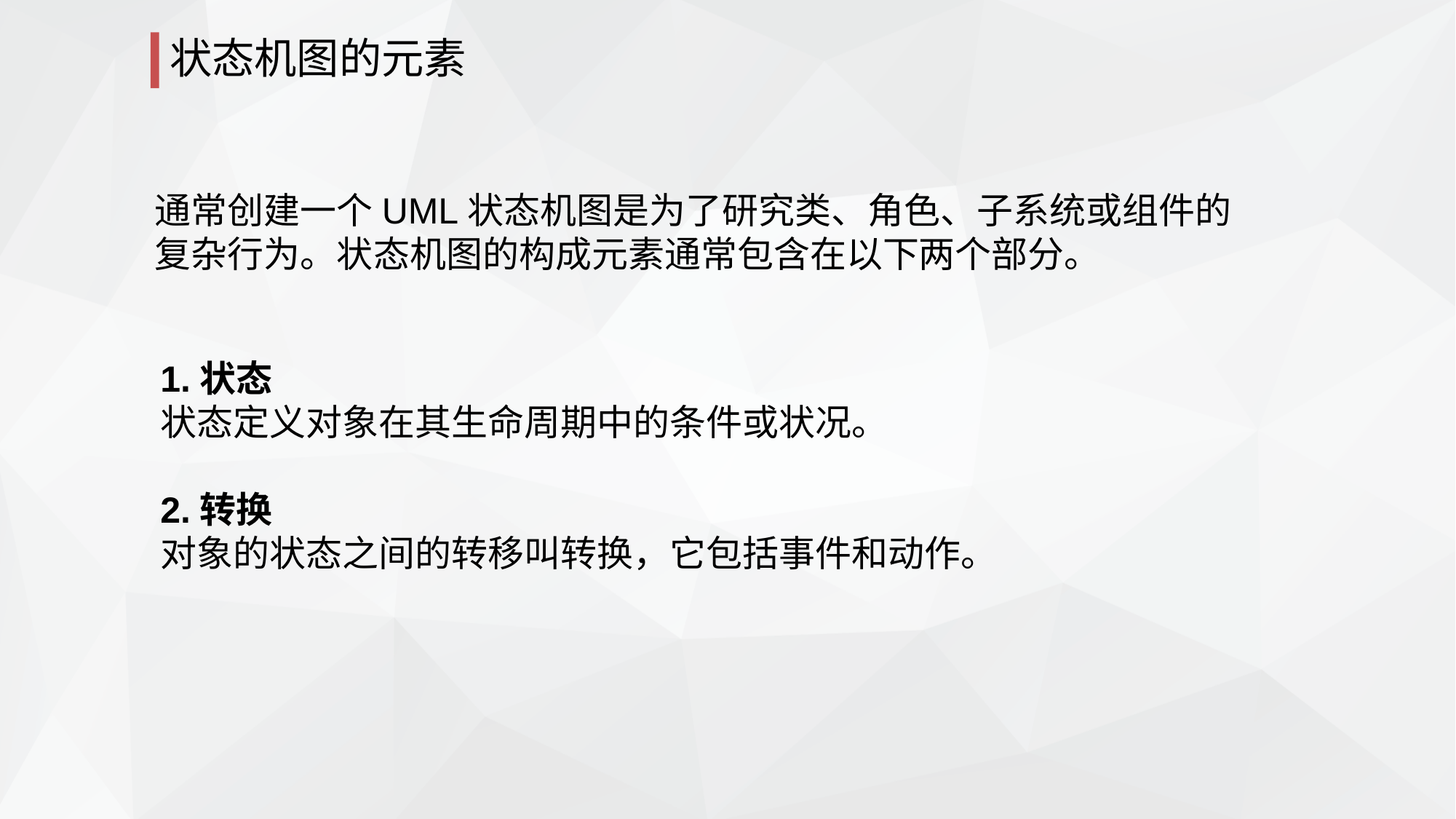

状态机图的元素

通常创建一个UML状态机图是为了研究类、角色、子系统或组件的复杂行为。状态机图的构成元素通常包含在以下两个部分。
1.状态
状态定义对象在其生命周期中的条件或状况。

2.转换
对象的状态之间的转移叫转换，它包括事件和动作。